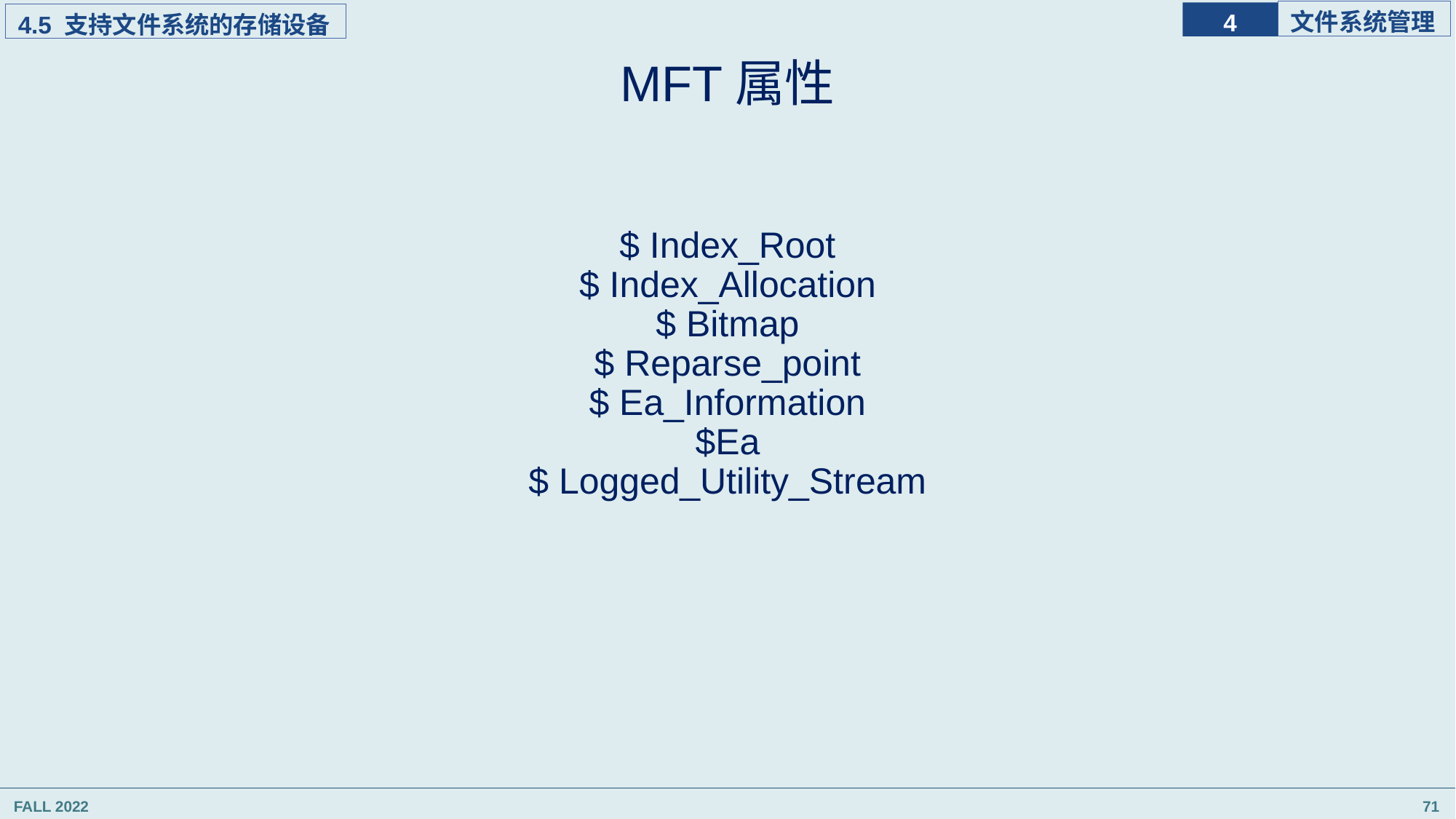

MFT属性
$ Index_Root
$ Index_Allocation
$ Bitmap
$ Reparse_point
$ Ea_Information
$Ea
$ Logged_Utility_Stream